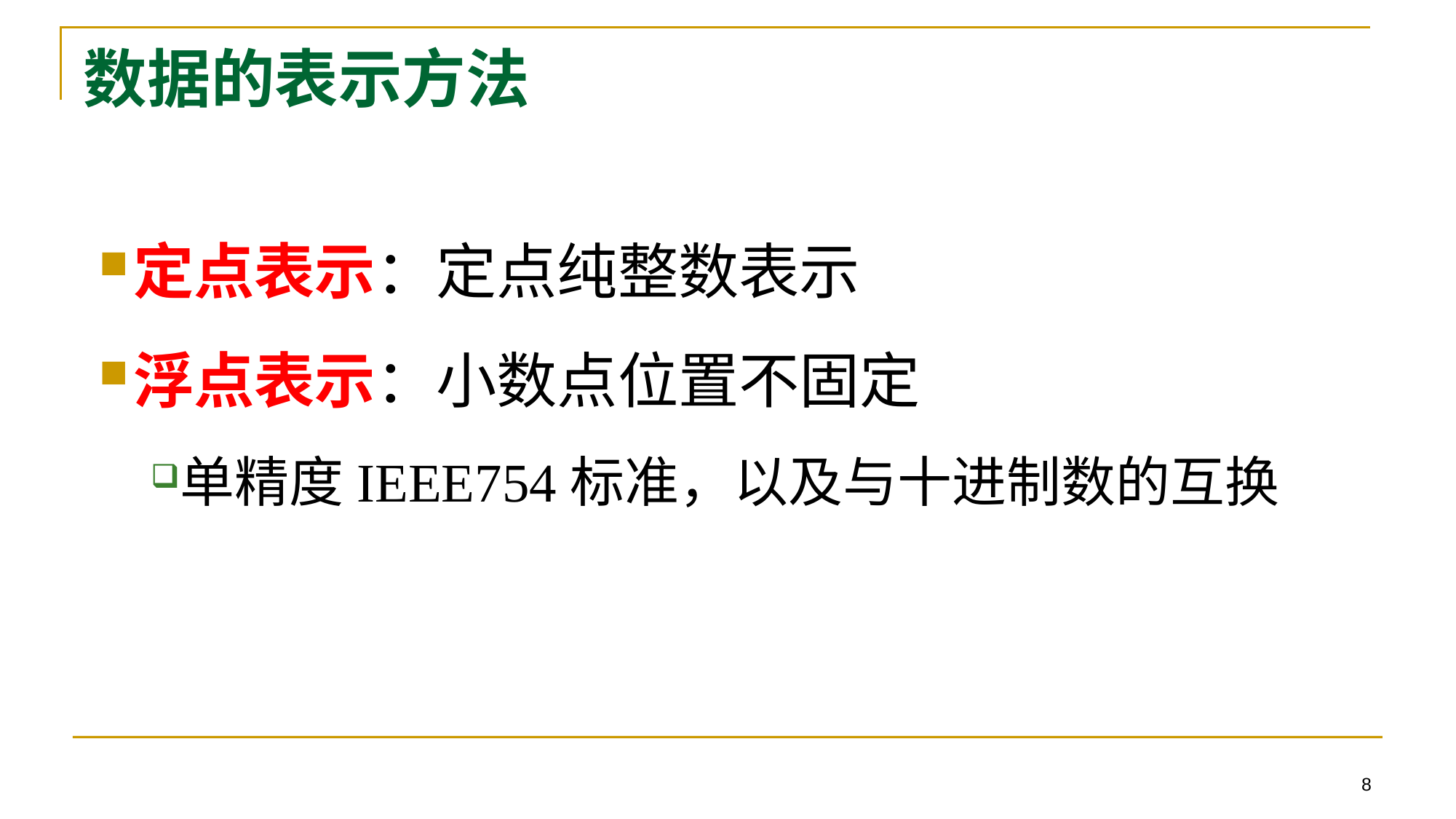

# 数据的表示方法
定点表示：定点纯整数表示
浮点表示：小数点位置不固定
单精度IEEE754标准，以及与十进制数的互换
8